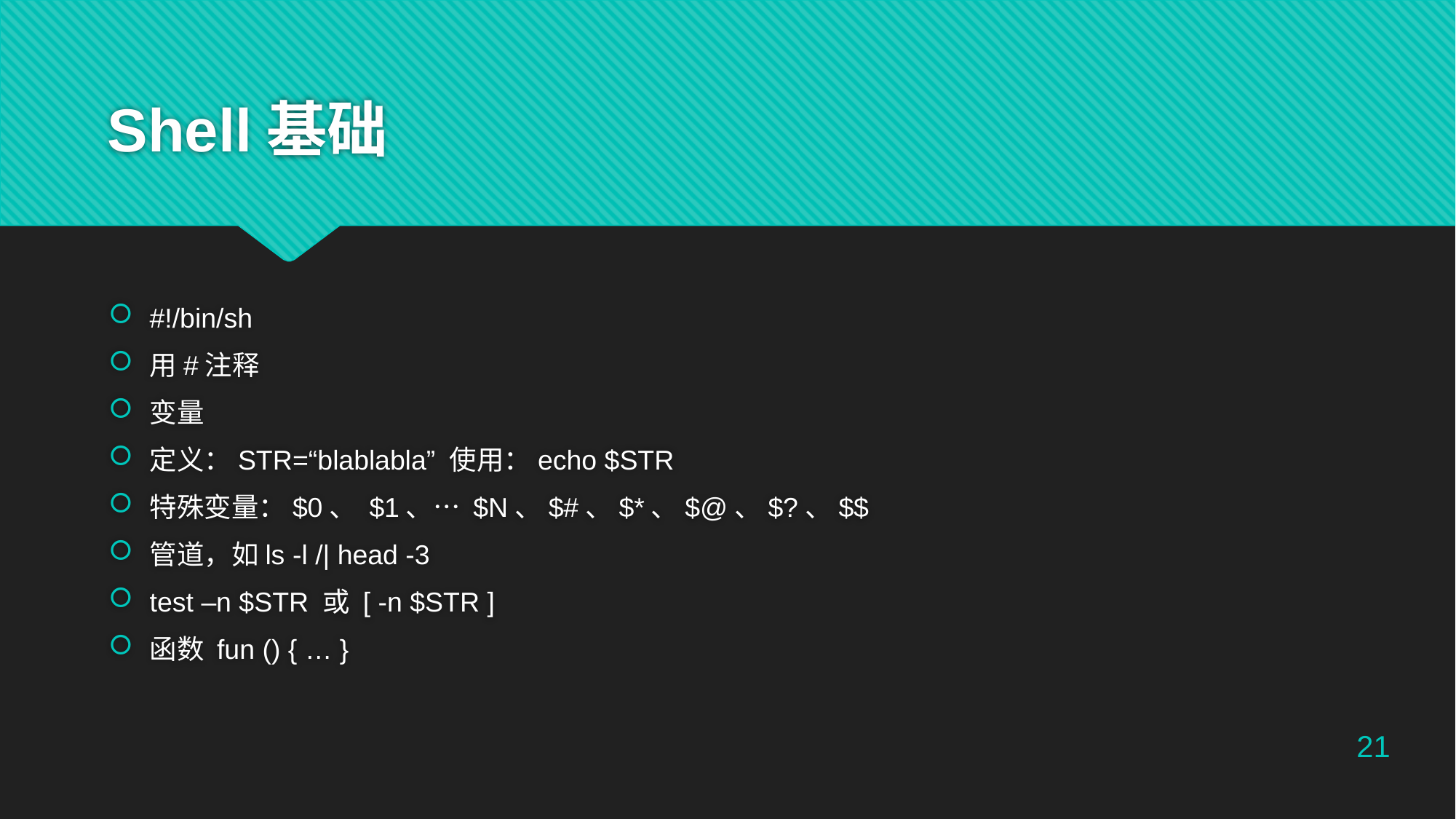

# Shell基础
#!/bin/sh
用#注释
变量
定义：STR=“blablabla” 使用：echo $STR
特殊变量：$0、 $1、… $N、$#、$*、$@、$?、$$
管道，如ls -l /| head -3
test –n $STR 或 [ -n $STR ]
函数 fun () { … }
21